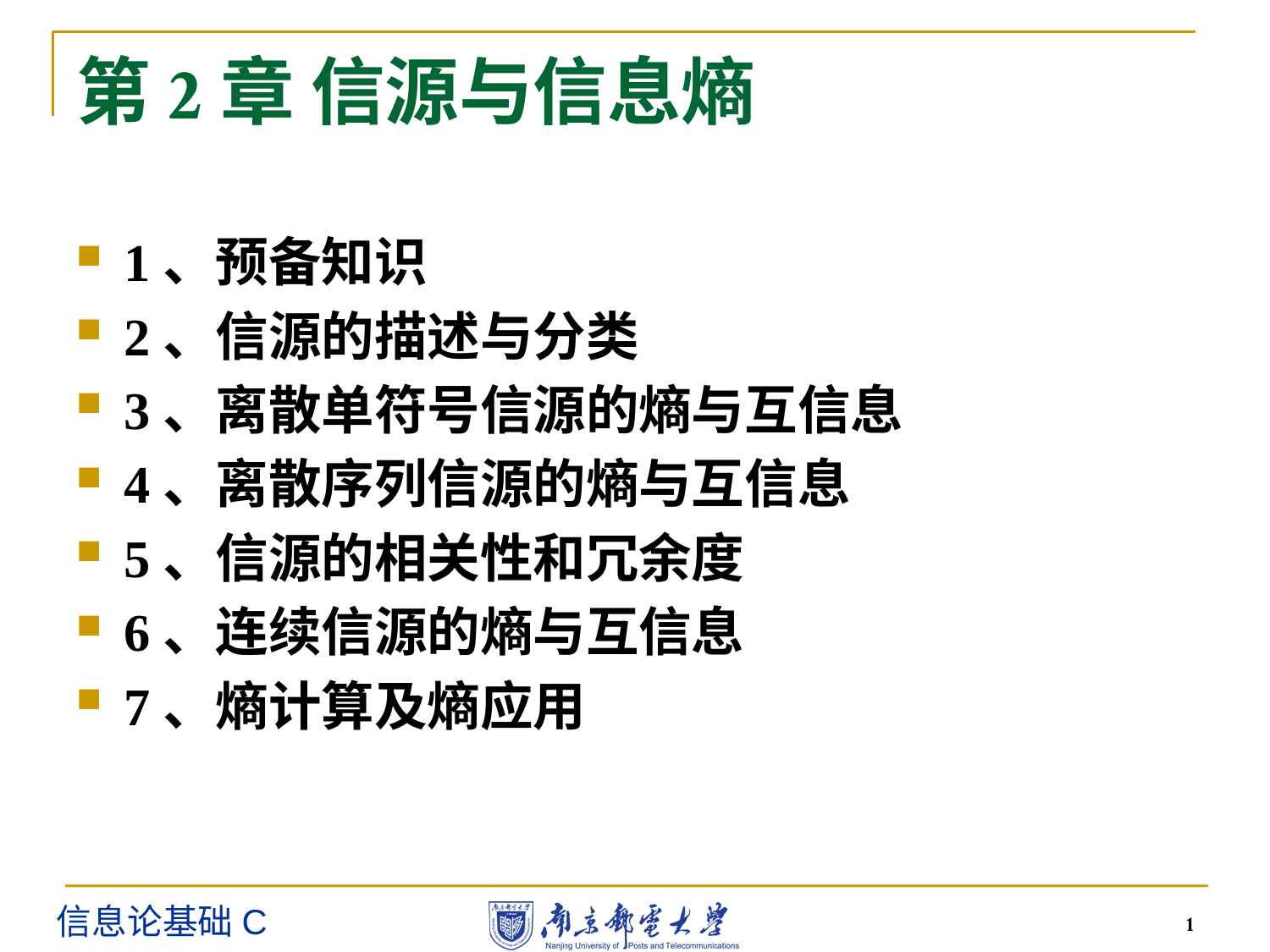

# 第2章 信源与信息熵
1、预备知识
2、信源的描述与分类
3、离散单符号信源的熵与互信息
4、离散序列信源的熵与互信息
5、信源的相关性和冗余度
6、连续信源的熵与互信息
7、熵计算及熵应用

1
1